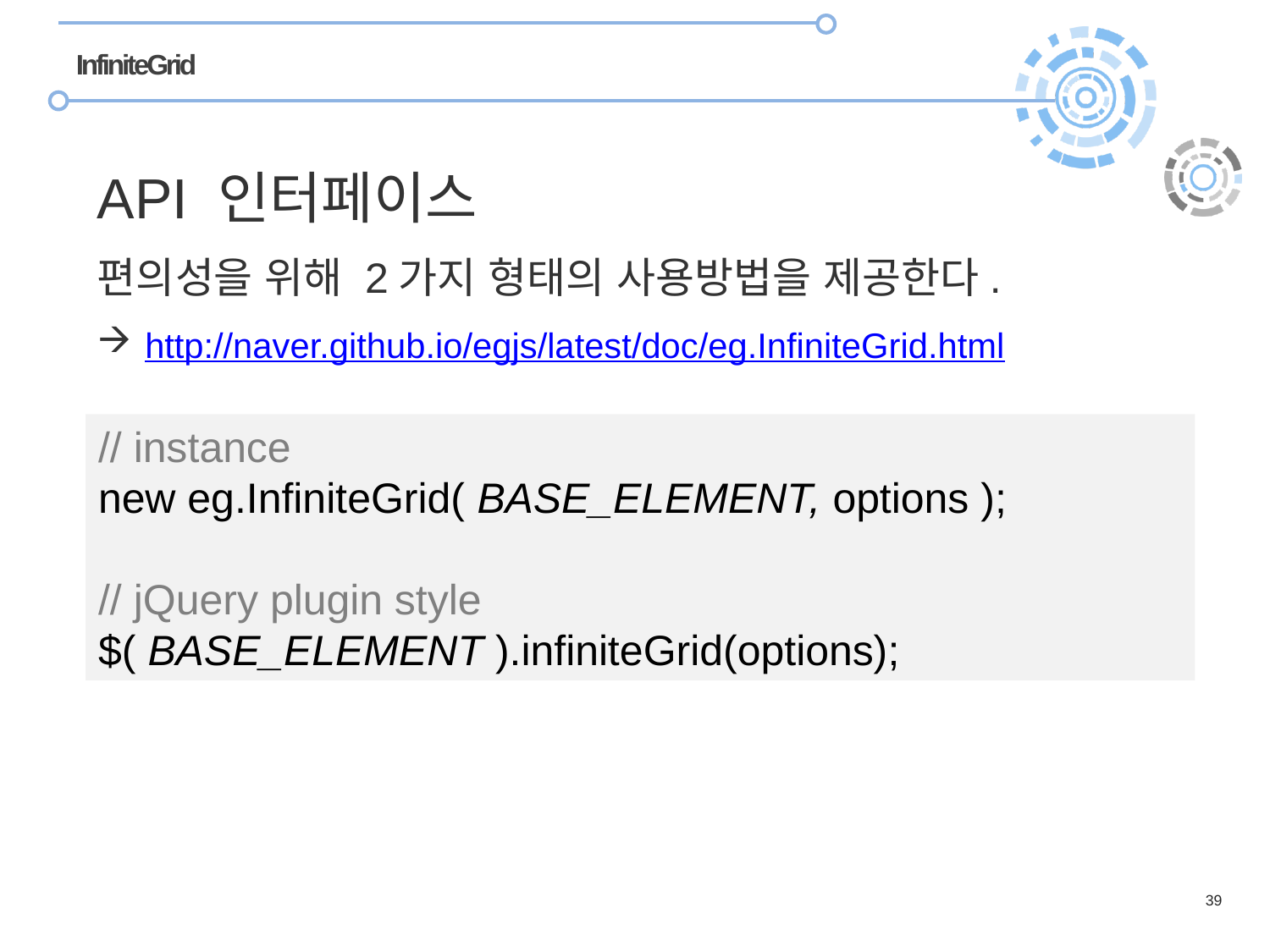

InfiniteGrid
API 인터페이스

편의성을 위해 2가지 형태의 사용방법을 제공한다.

http://naver.github.io/egjs/latest/doc/eg.InfiniteGrid.html
// instance
new eg.InfiniteGrid( BASE_ELEMENT, options );

// jQuery plugin style
$( BASE_ELEMENT ).infiniteGrid(options);